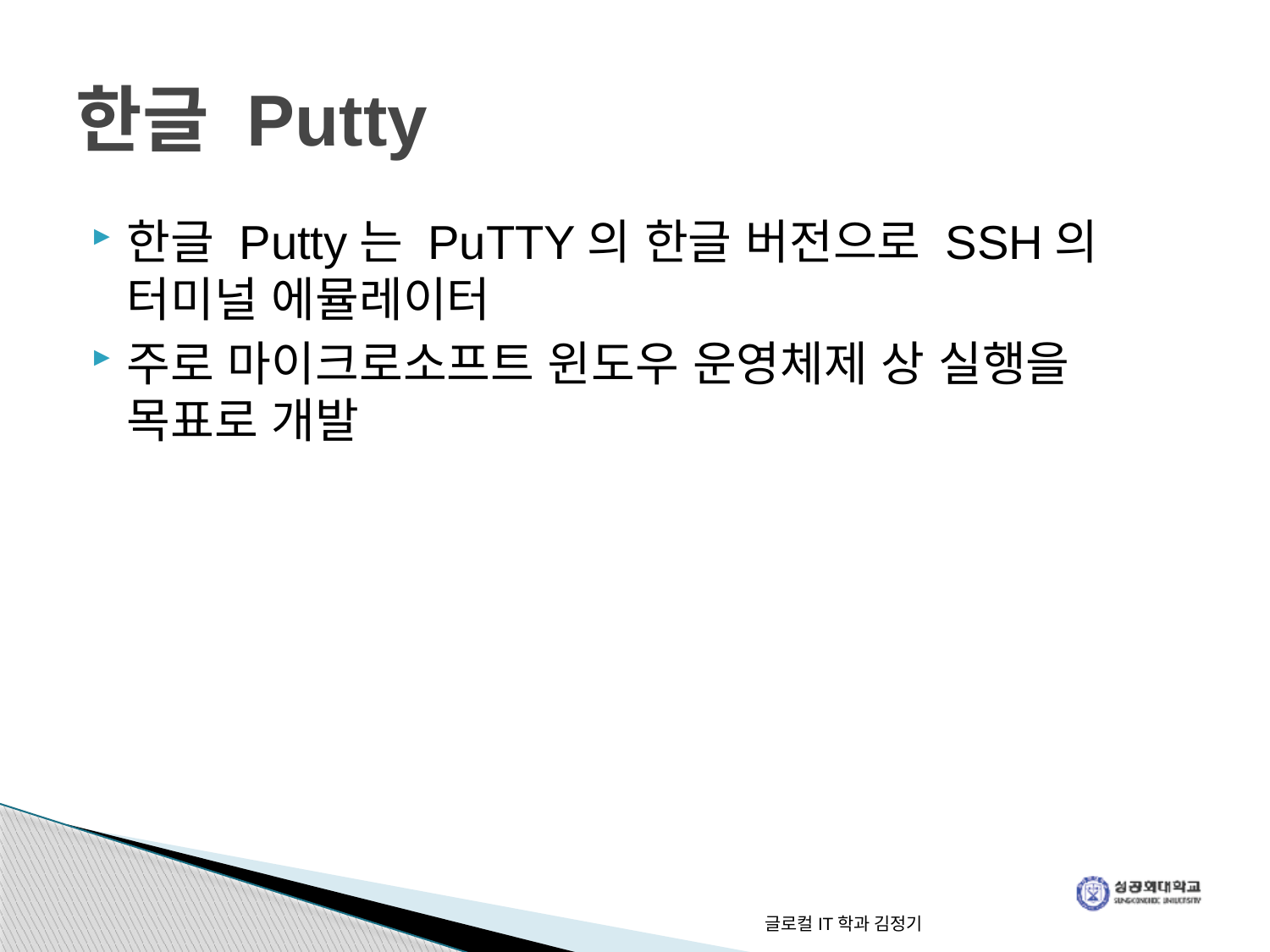

# 한글 Putty
한글 Putty는 PuTTY의 한글 버전으로 SSH의 터미널 에뮬레이터
주로 마이크로소프트 윈도우 운영체제 상 실행을 목표로 개발
글로컬IT학과 김정기